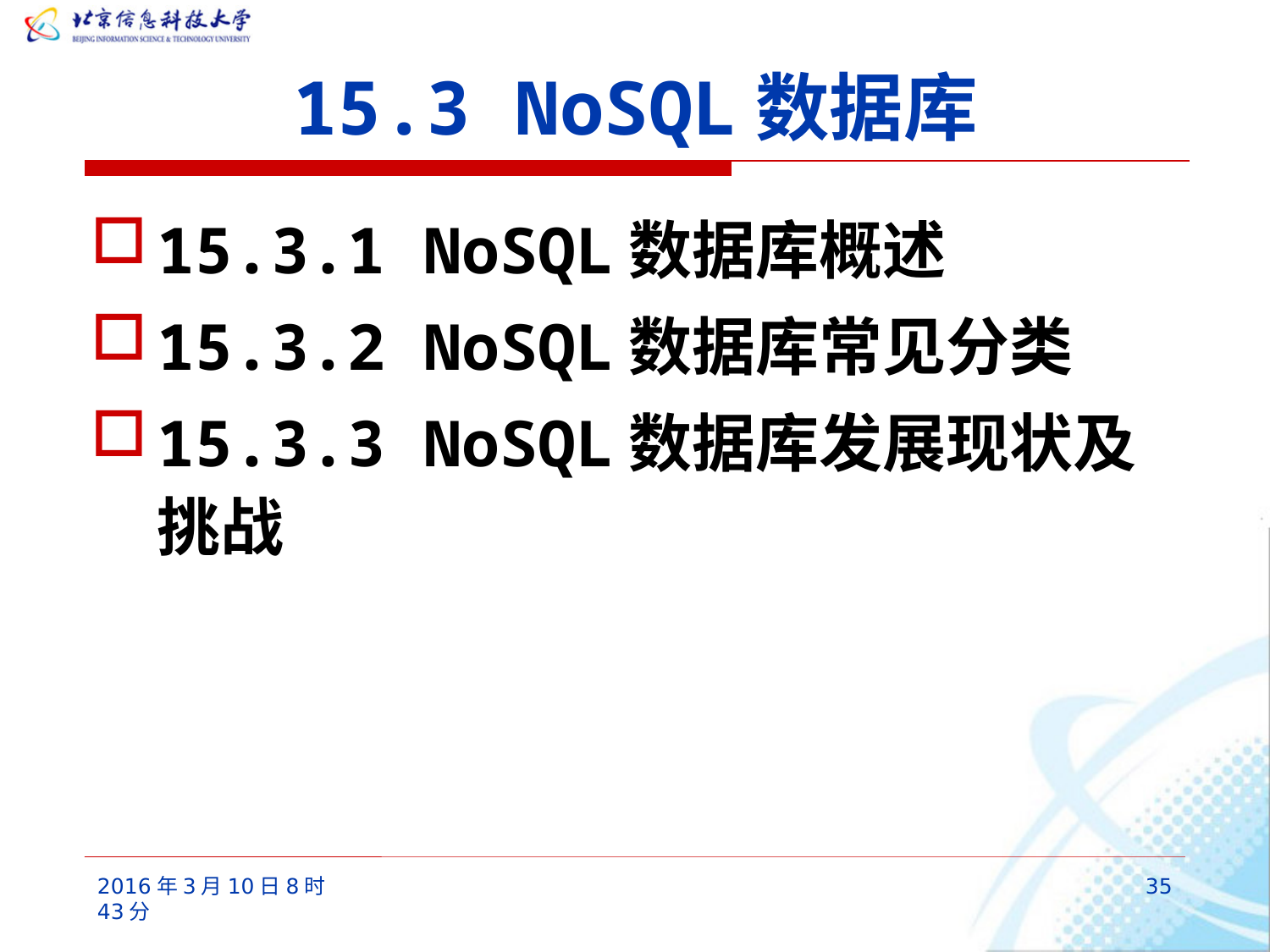

# 15.3 NoSQL数据库
15.3.1 NoSQL数据库概述
15.3.2 NoSQL数据库常见分类
15.3.3 NoSQL数据库发展现状及挑战

2016年3月10日8时43分
35